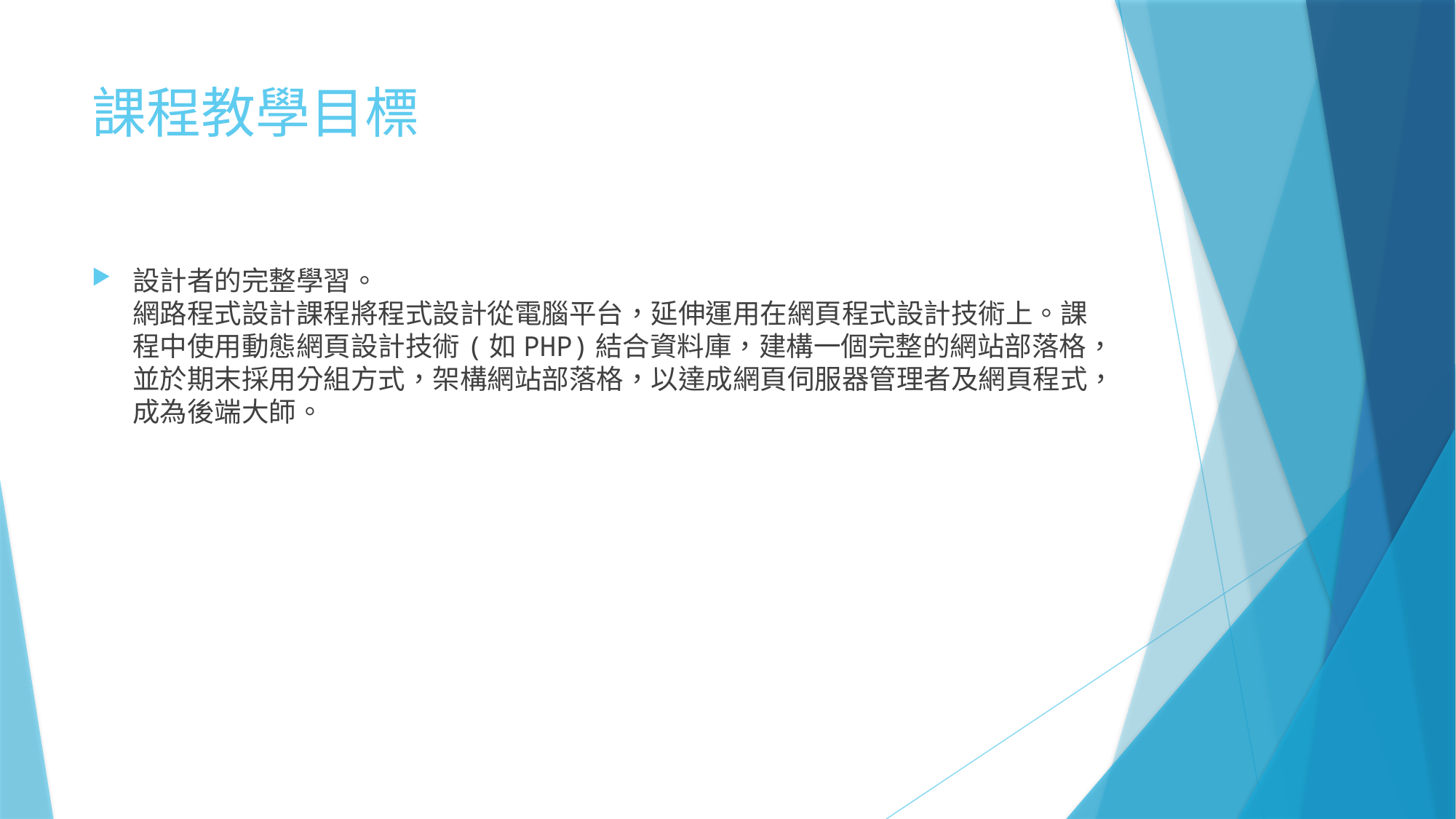

# 課程教學目標
設計者的完整學習。
網路程式設計課程將程式設計從電腦平台，延伸運用在網頁程式設計技術上。課程中使用動態網頁設計技術(如PHP)結合資料庫，建構一個完整的網站部落格，並於期末採用分組方式，架構網站部落格，以達成網頁伺服器管理者及網頁程式，成為後端大師。